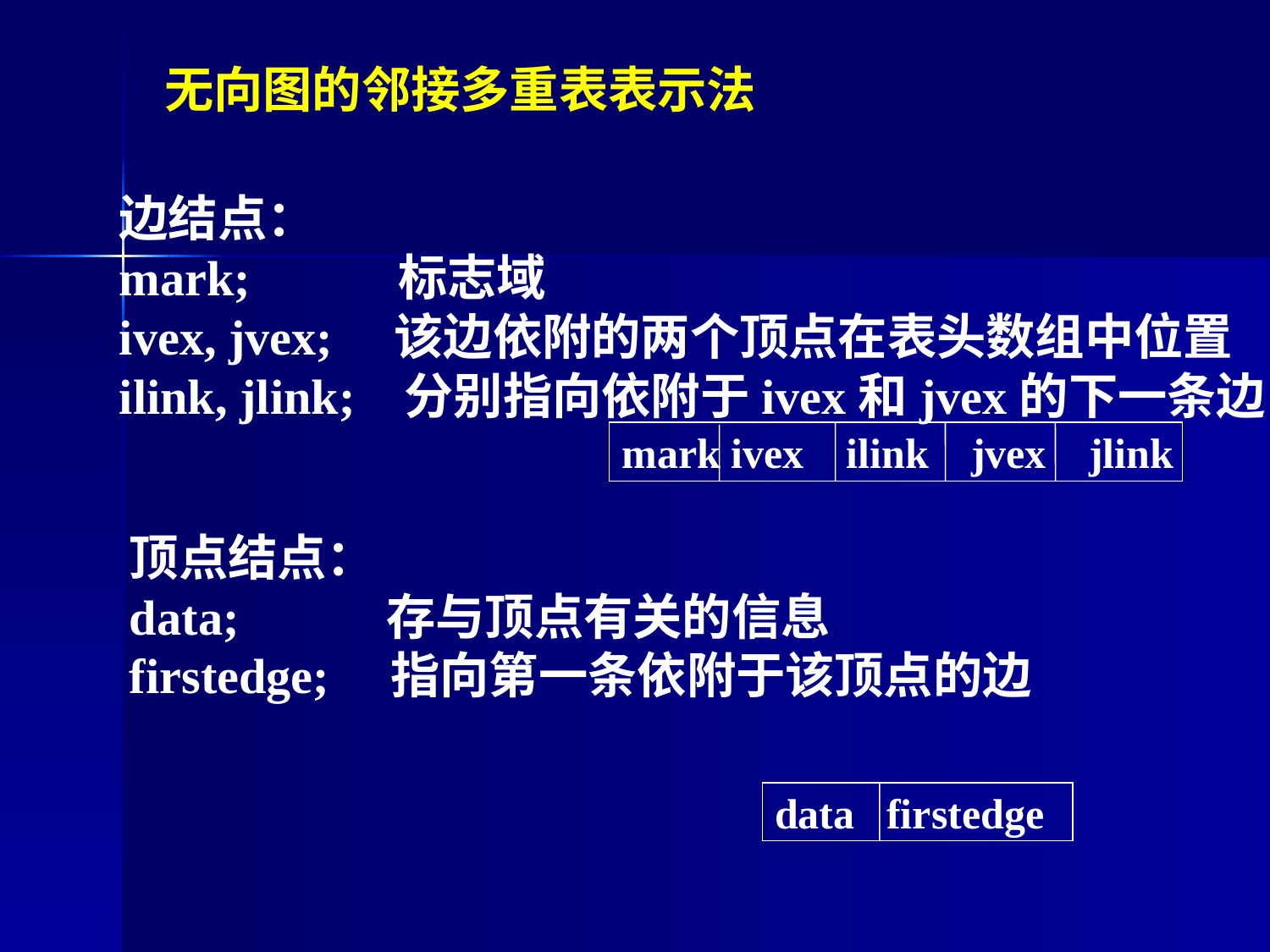

无向图的邻接多重表表示法
边结点：
mark;           标志域
ivex, jvex;    该边依附的两个顶点在表头数组中位置
ilink, jlink;   分别指向依附于ivex和jvex的下一条边
mark ivex    ilink    jvex    jlink

顶点结点：
data;           存与顶点有关的信息
firstedge;    指向第一条依附于该顶点的边

data   firstedge